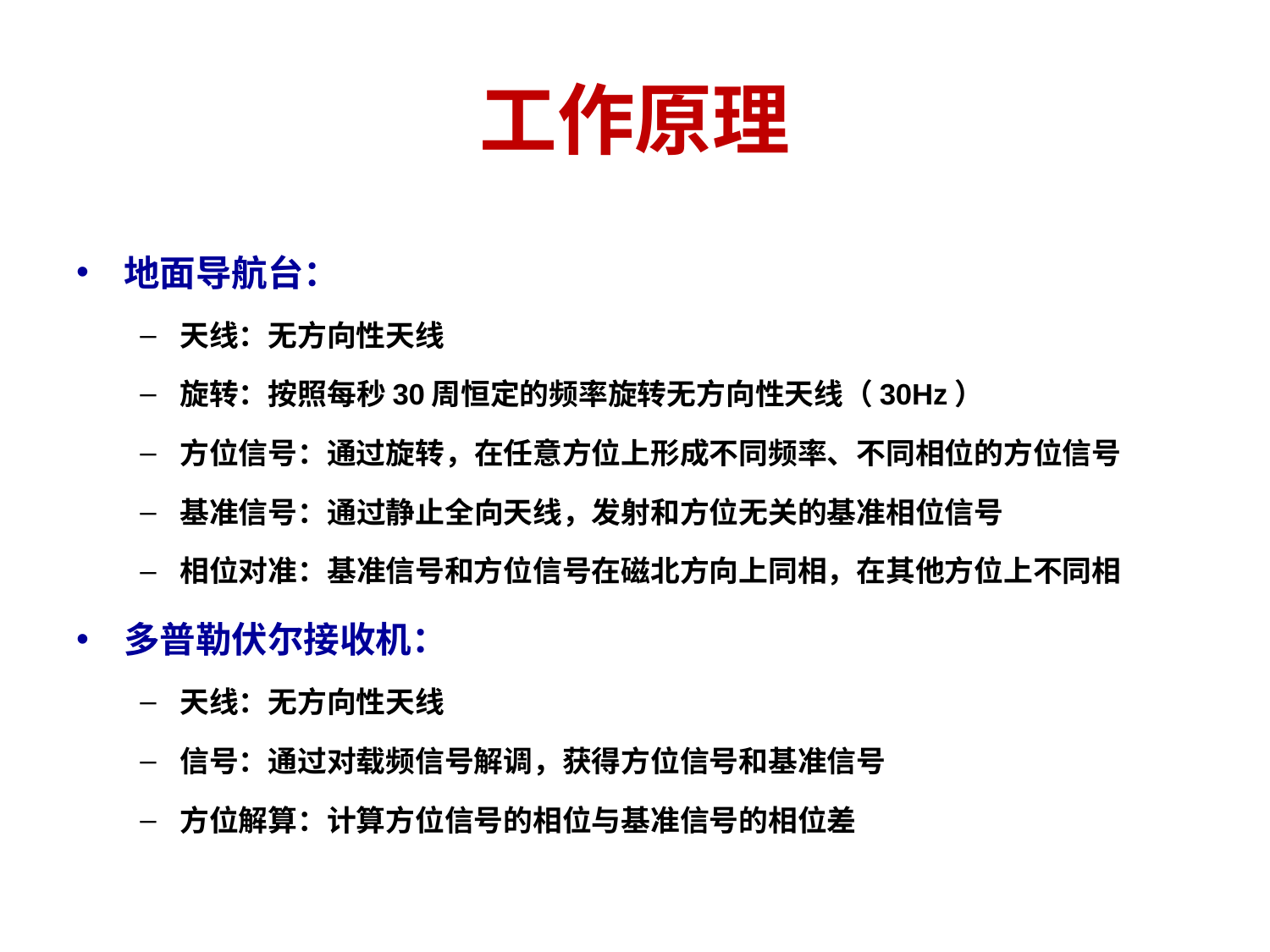

# 工作原理
地面导航台：
天线：无方向性天线
旋转：按照每秒30周恒定的频率旋转无方向性天线（30Hz）
方位信号：通过旋转，在任意方位上形成不同频率、不同相位的方位信号
基准信号：通过静止全向天线，发射和方位无关的基准相位信号
相位对准：基准信号和方位信号在磁北方向上同相，在其他方位上不同相
多普勒伏尔接收机：
天线：无方向性天线
信号：通过对载频信号解调，获得方位信号和基准信号
方位解算：计算方位信号的相位与基准信号的相位差